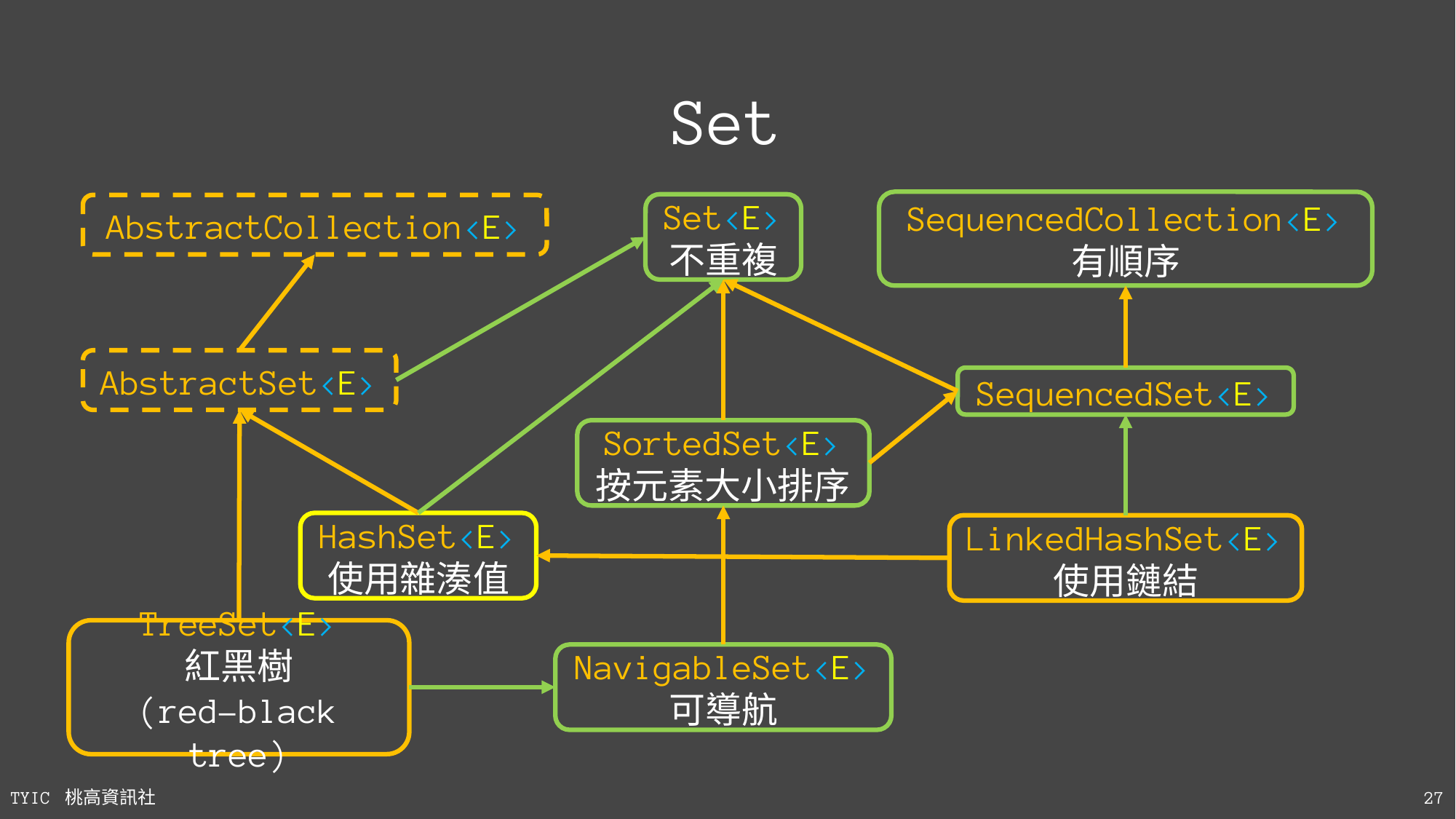

# Set
SequencedCollection<E>
有順序
Set<E>
不重複
AbstractCollection<E>
AbstractSet<E>
SequencedSet<E>
SortedSet<E>
按元素大小排序
HashSet<E>
使用雜湊值
LinkedHashSet<E>
使用鏈結
TreeSet<E>
紅黑樹
(red-black tree)
NavigableSet<E>
可導航